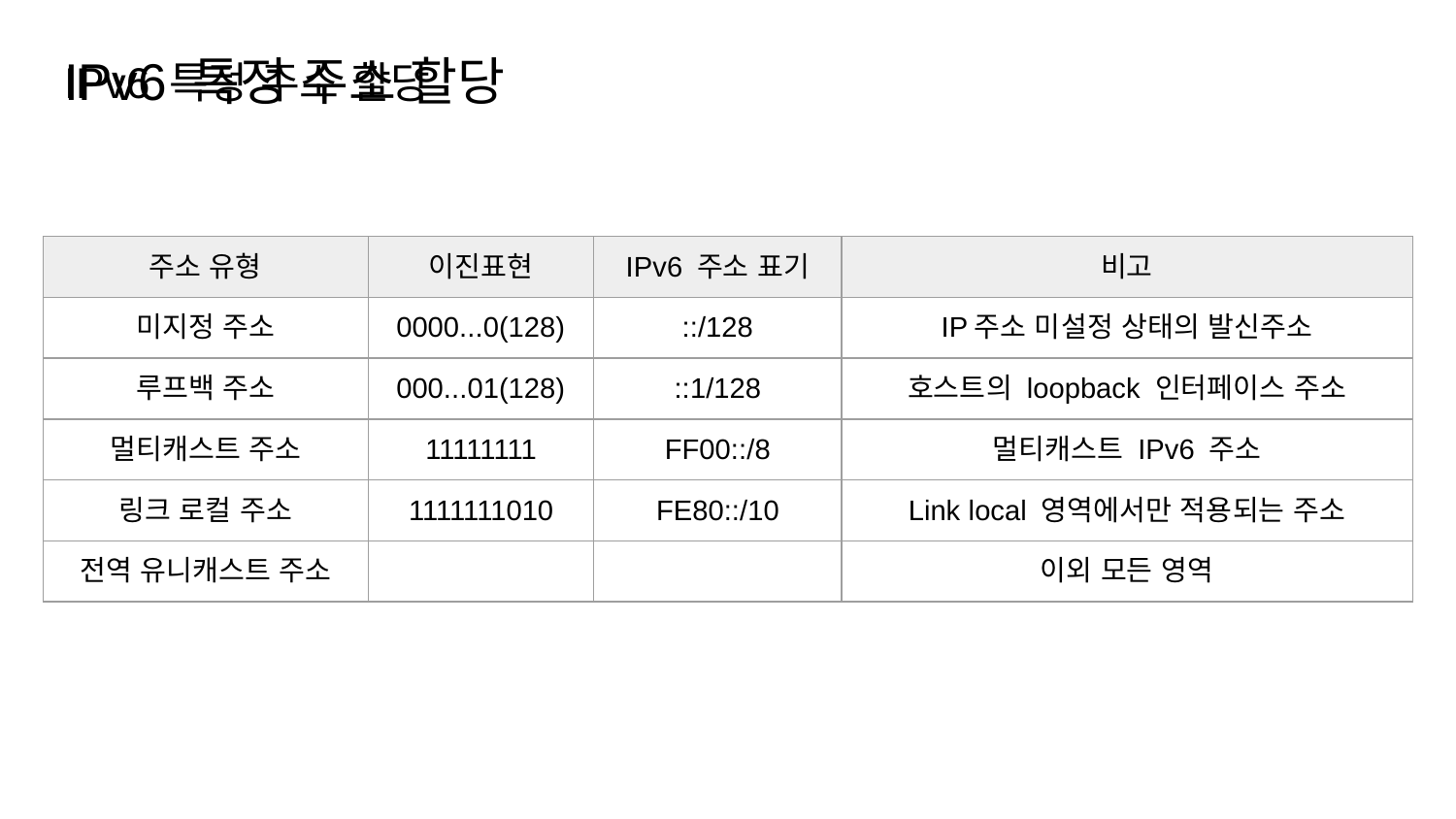

IPv6 특정 주소 할당
# IPv6 특정 주소 할당
| 주소 유형 | 이진표현 | IPv6 주소 표기 | 비고 |
| --- | --- | --- | --- |
| 미지정 주소 | 0000...0(128) | ::/128 | IP주소 미설정 상태의 발신주소 |
| 루프백 주소 | 000...01(128) | ::1/128 | 호스트의 loopback 인터페이스 주소 |
| 멀티캐스트 주소 | 11111111 | FF00::/8 | 멀티캐스트 IPv6 주소 |
| 링크 로컬 주소 | 1111111010 | FE80::/10 | Link local 영역에서만 적용되는 주소 |
| 전역 유니캐스트 주소 |  |  | 이외 모든 영역 |